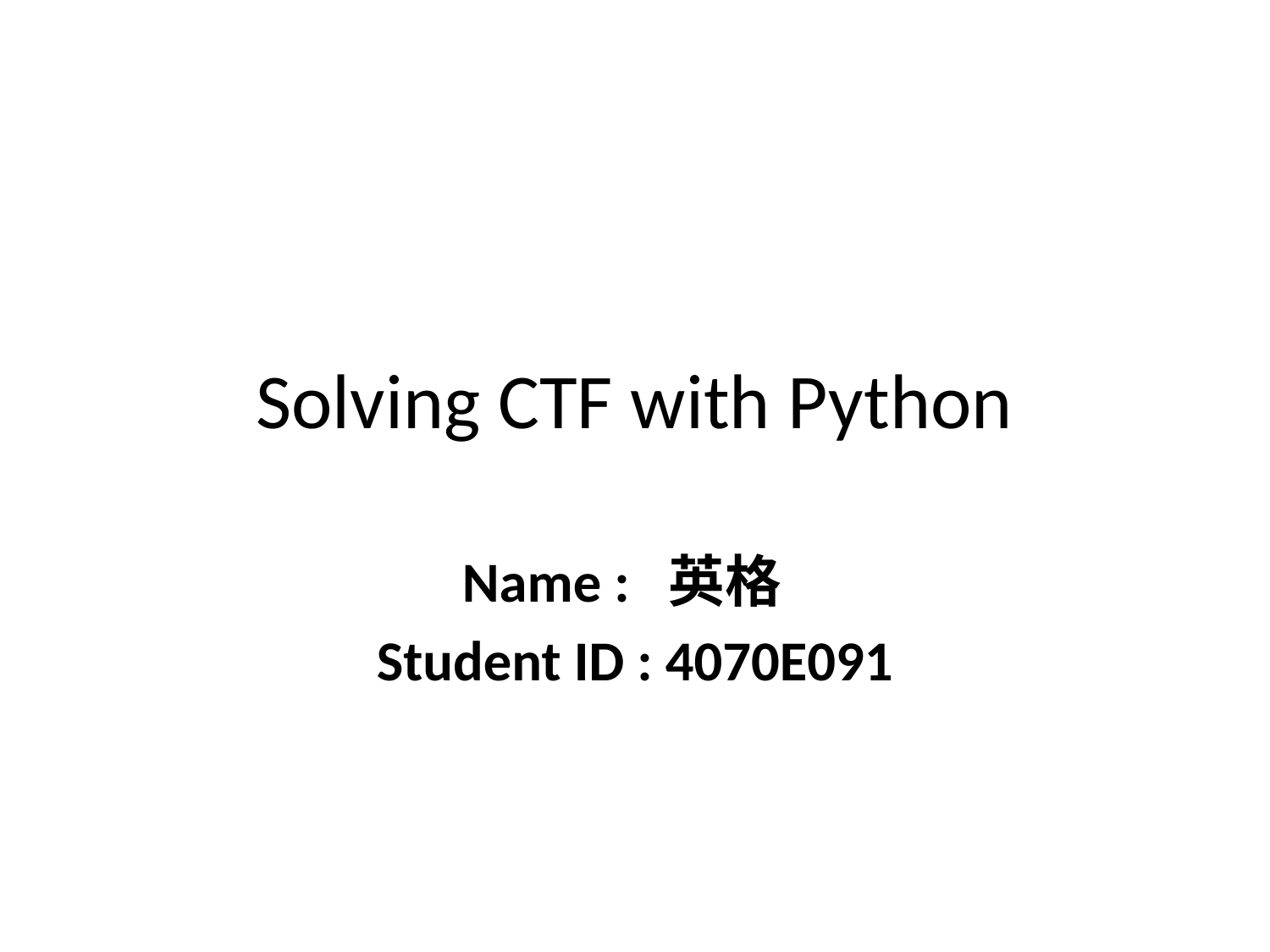

# Solving CTF with Python
Name :  英格
Student ID : 4070E091